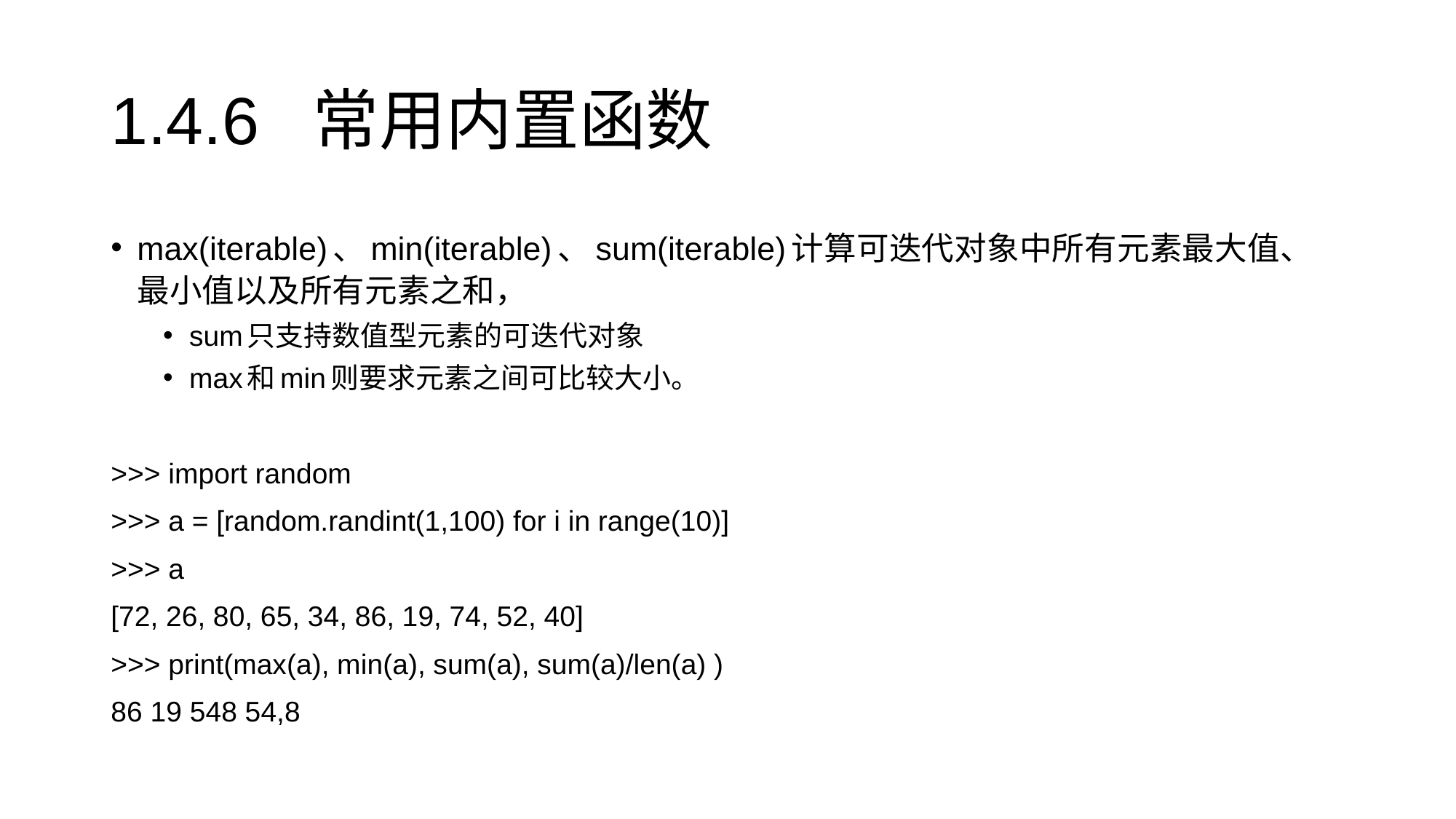

# 1.4.6  常用内置函数
max(iterable)、min(iterable)、sum(iterable)计算可迭代对象中所有元素最大值、最小值以及所有元素之和，
sum只支持数值型元素的可迭代对象
max和min则要求元素之间可比较大小。

>>> import random
>>> a = [random.randint(1,100) for i in range(10)]
>>> a
[72, 26, 80, 65, 34, 86, 19, 74, 52, 40]
>>> print(max(a), min(a), sum(a), sum(a)/len(a) )
86 19 548 54,8